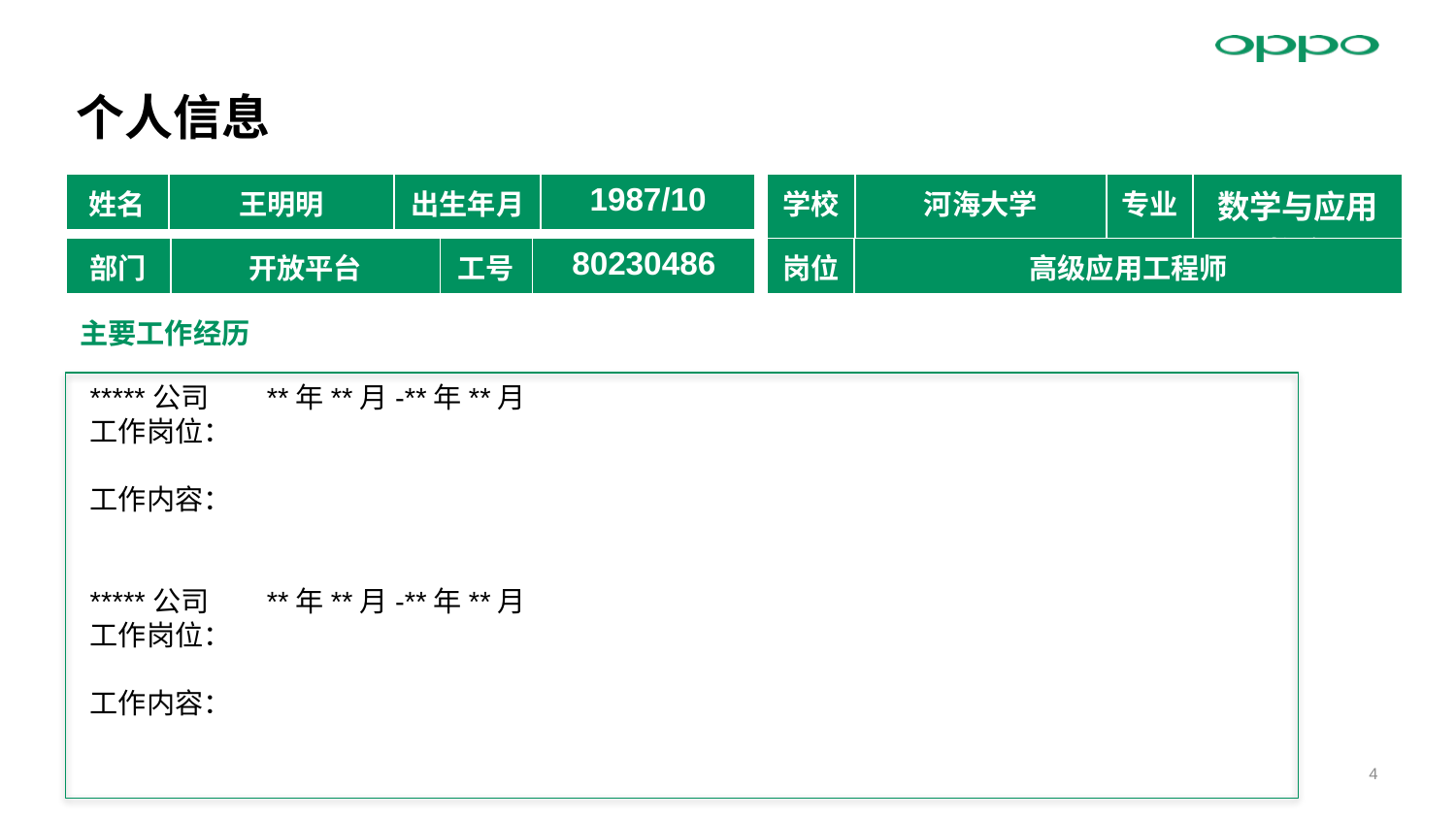

# 个人信息
| 姓名 | 王明明 | 出生年月 | 1987/10 |
| --- | --- | --- | --- |
| 学校 | 河海大学 | 专业 | 数学与应用数学 |
| --- | --- | --- | --- |
| 部门 | 开放平台 | 工号 | 80230486 |
| --- | --- | --- | --- |
| 岗位 | 高级应用工程师 |
| --- | --- |
主要工作经历

*****公司        **年**月-**年**月
工作岗位：

工作内容：

*****公司        **年**月-**年**月
工作岗位：

工作内容：